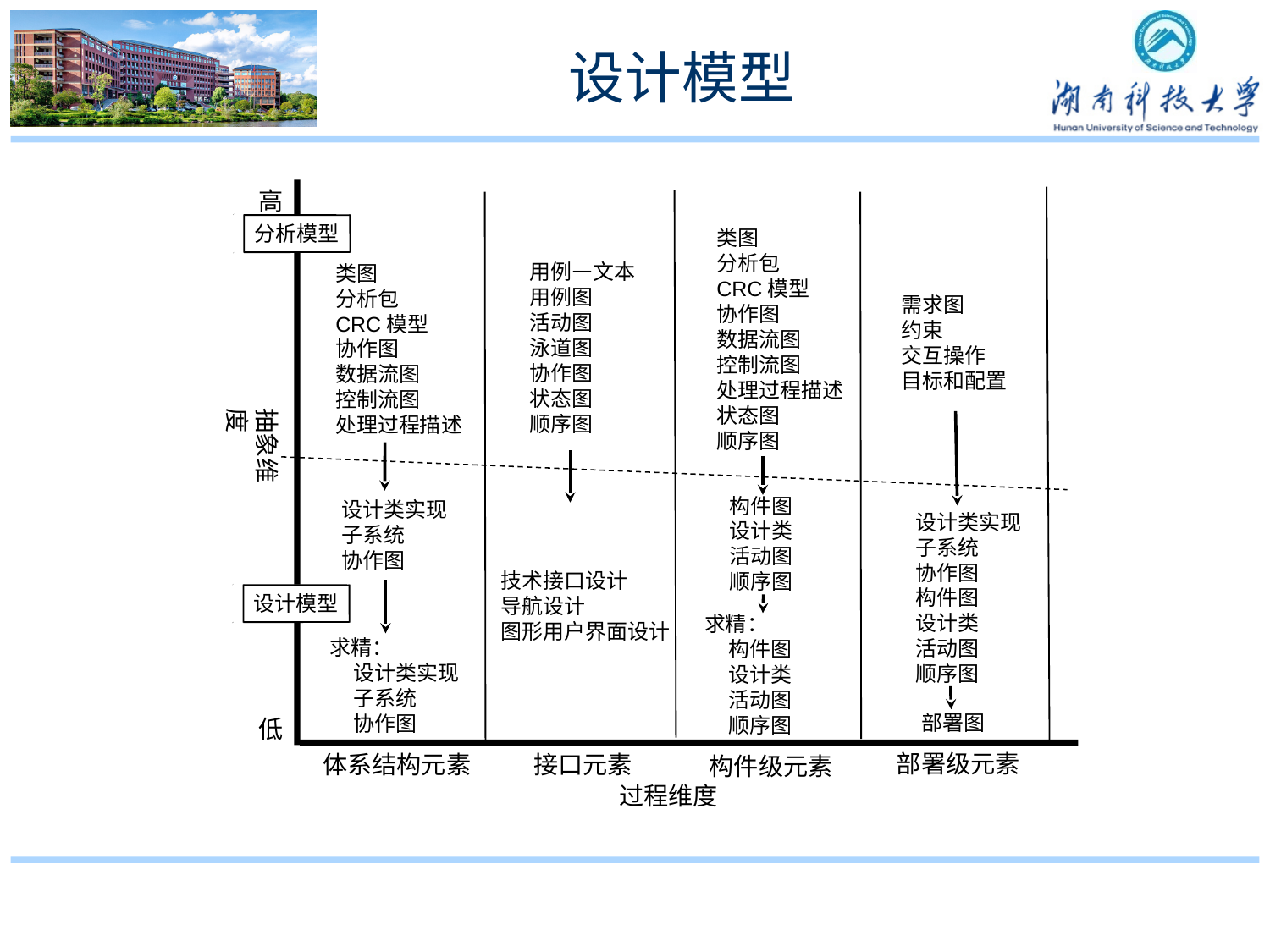

# 设计模型
高

分析模型

类图
分析包
CRC模型
协作图
数据流图
控制流图
处理过程描述
状态图
顺序图
用例—文本
用例图
活动图
泳道图
协作图
状态图
顺序图
类图
分析包
CRC模型
协作图
数据流图
控制流图
处理过程描述
需求图
约束
交互操作
目标和配置
抽象维度
构件图
设计类
活动图
顺序图
    设计类实现
    子系统
    协作图
设计类实现
子系统
协作图
构件图
设计类
活动图
顺序图
技术接口设计
导航设计
图形用户界面设计
设计模型

求精：
    构件图
    设计类
    活动图
    顺序图
求精：
    设计类实现
    子系统
    协作图

部署图
低

部署级元素
体系结构元素
接口元素
构件级元素
过程维度
57